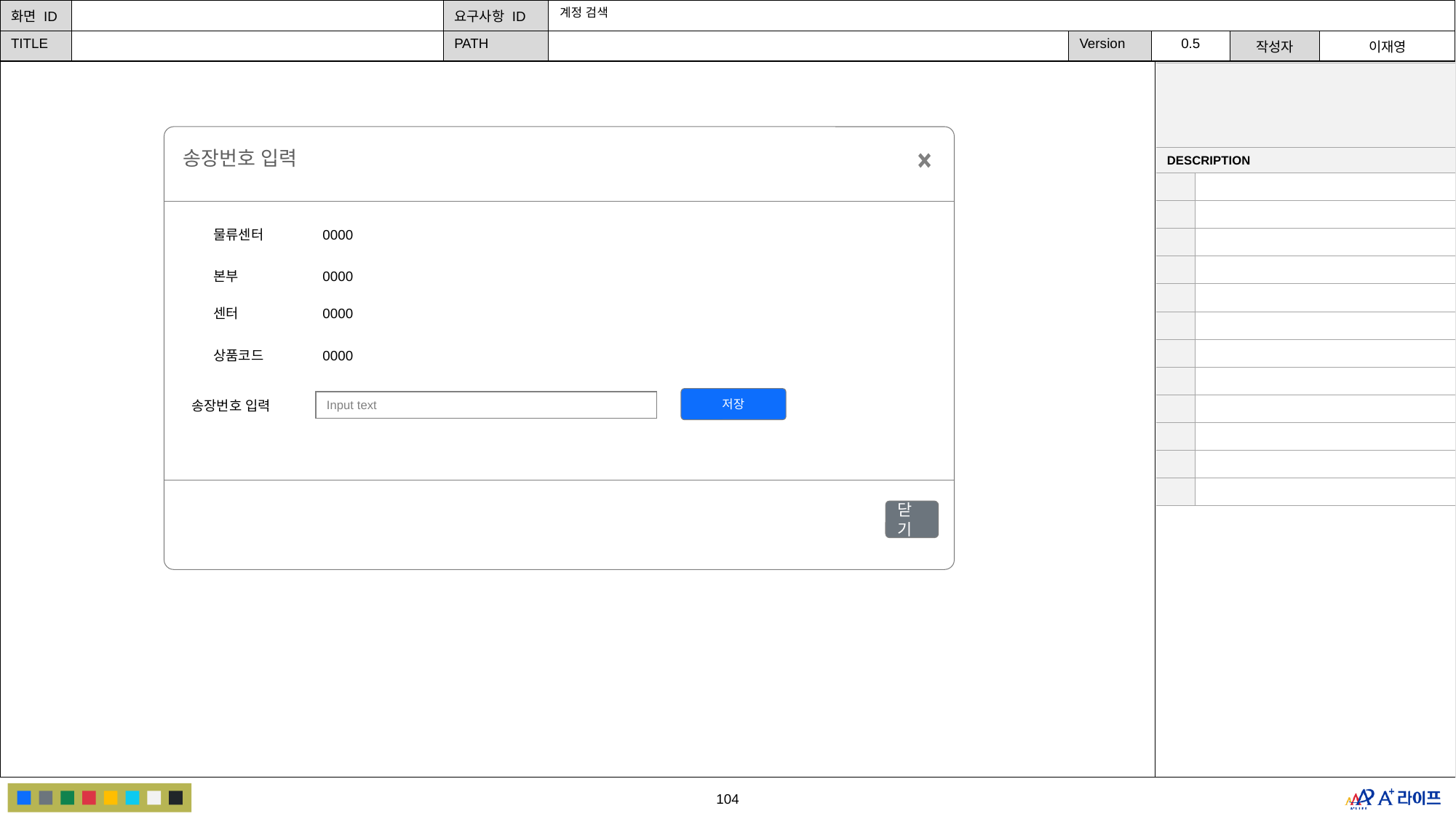

계정 검색

|  |  |
| --- | --- |
| DESCRIPTION |  |
|  |  |
|  |  |
|  |  |
|  |  |
|  |  |
|  |  |
|  |  |
|  |  |
|  |  |
|  |  |
|  |  |
|  |  |
송장번호 입력

물류센터	0000
본부	0000
센터	0000
상품코드	0000
저장
Input text
송장번호 입력
닫기